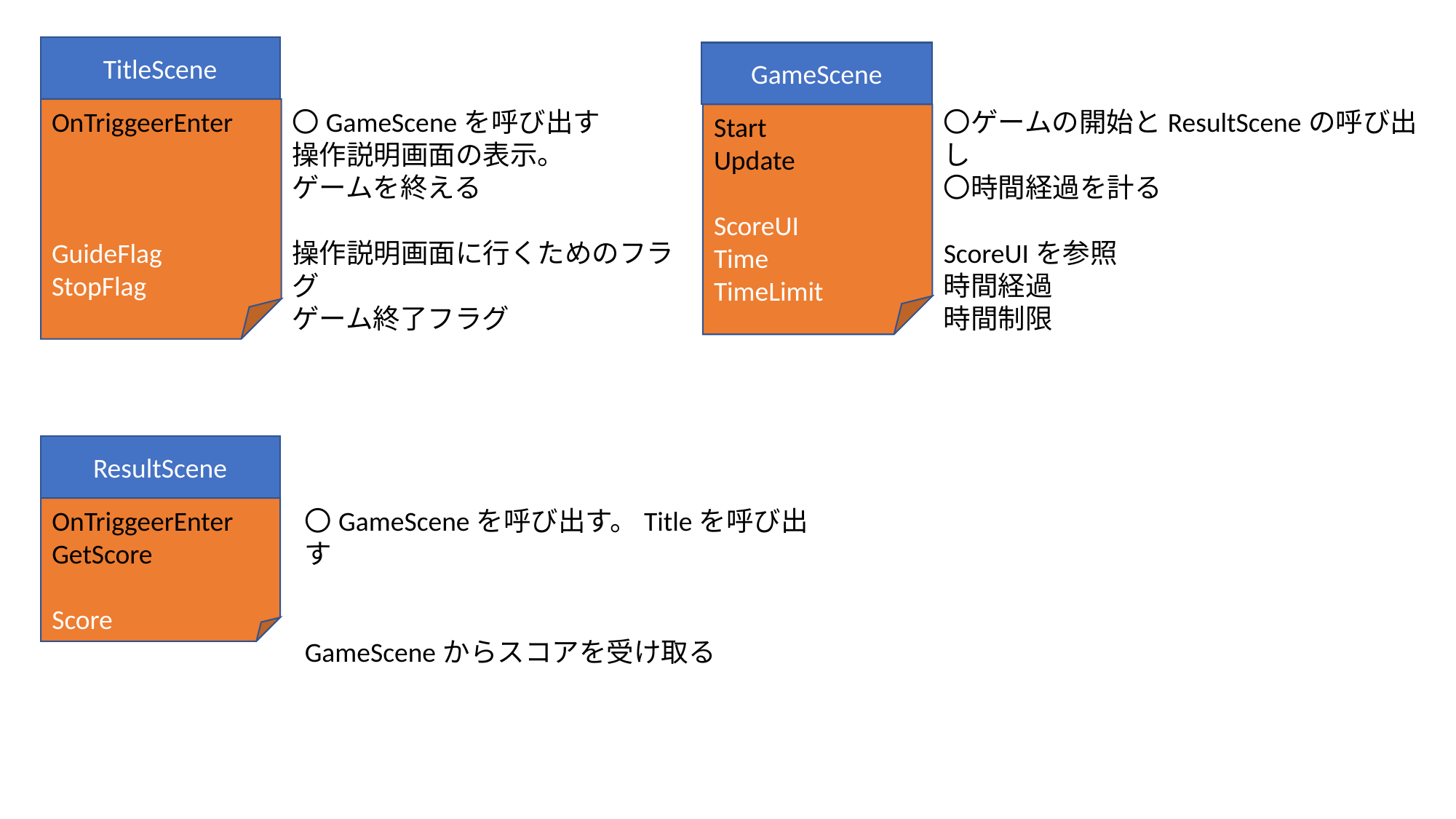

TitleScene
GameScene
OnTriggeerEnter

GuideFlag
StopFlag
〇GameSceneを呼び出す
操作説明画面の表示。
ゲームを終える

操作説明画面に行くためのフラグ
ゲーム終了フラグ
〇ゲームの開始とResultSceneの呼び出し
〇時間経過を計る

ScoreUIを参照
時間経過
時間制限
Start
Update

ScoreUI
Time
TimeLimit
ResultScene
OnTriggeerEnter
GetScore

Score
〇GameSceneを呼び出す。Titleを呼び出す

GameSceneからスコアを受け取る